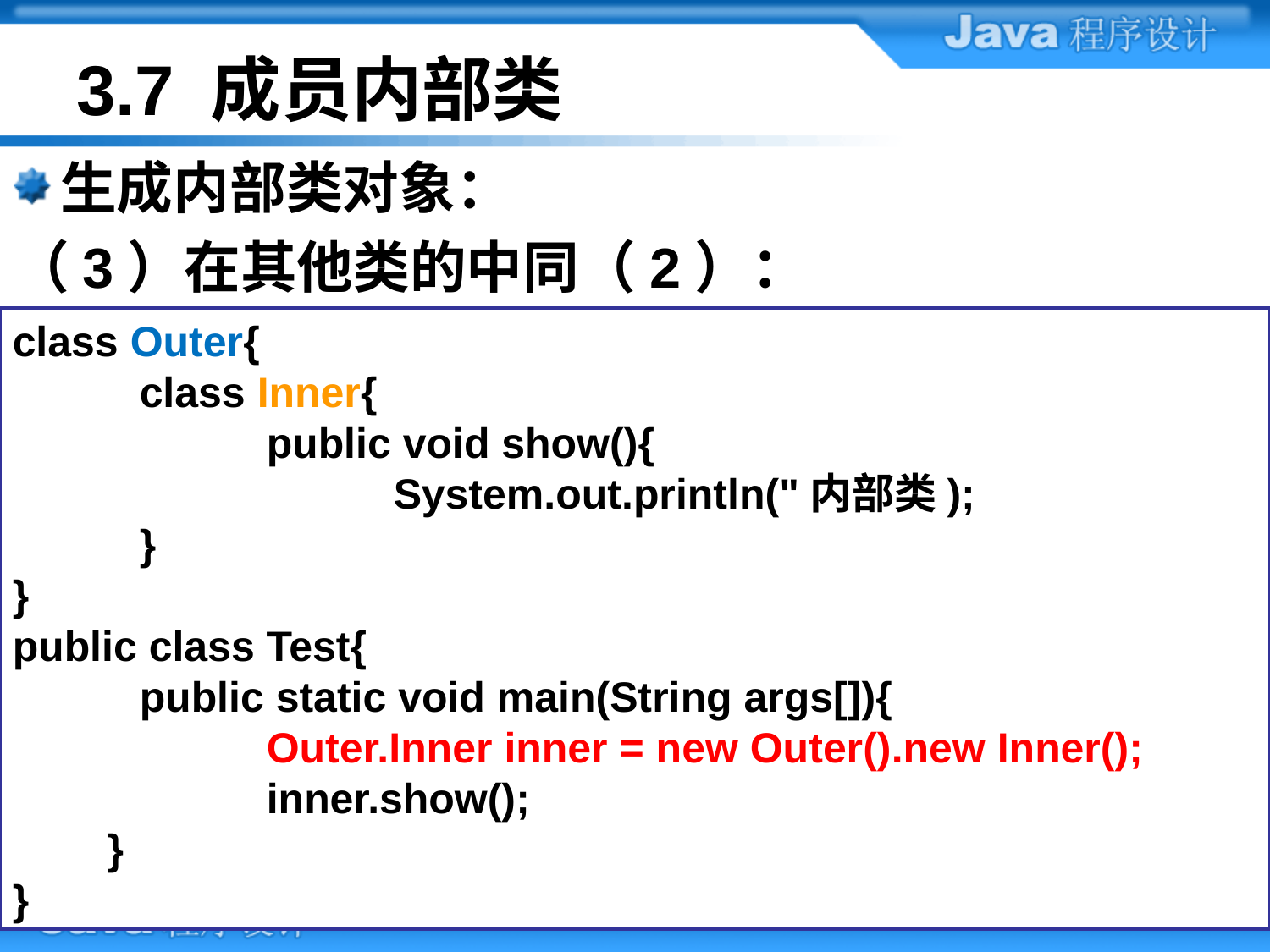

# 3.7 成员内部类
生成内部类对象：
（3）在其他类的中同（2）：
class Outer{
	class Inner{
		public void show(){
			System.out.println("内部类);
	}
}
public class Test{
	public static void main(String args[]){
		Outer.Inner inner = new Outer().new Inner();                 		inner.show();
        }
}